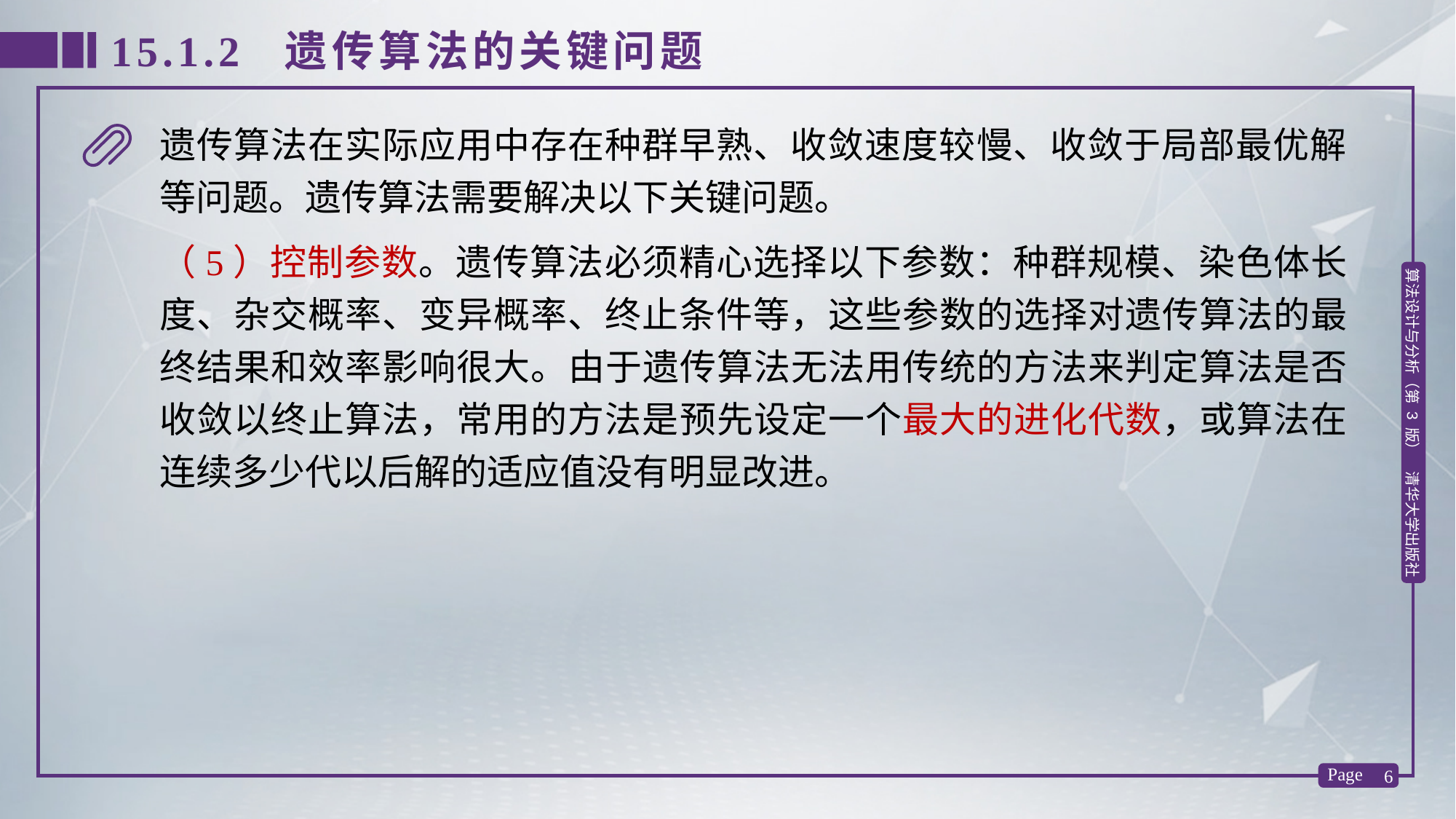

15.1.2  遗传算法的关键问题
遗传算法在实际应用中存在种群早熟、收敛速度较慢、收敛于局部最优解等问题。遗传算法需要解决以下关键问题。

（5）控制参数。遗传算法必须精心选择以下参数：种群规模、染色体长度、杂交概率、变异概率、终止条件等，这些参数的选择对遗传算法的最终结果和效率影响很大。由于遗传算法无法用传统的方法来判定算法是否收敛以终止算法，常用的方法是预先设定一个最大的进化代数，或算法在连续多少代以后解的适应值没有明显改进。